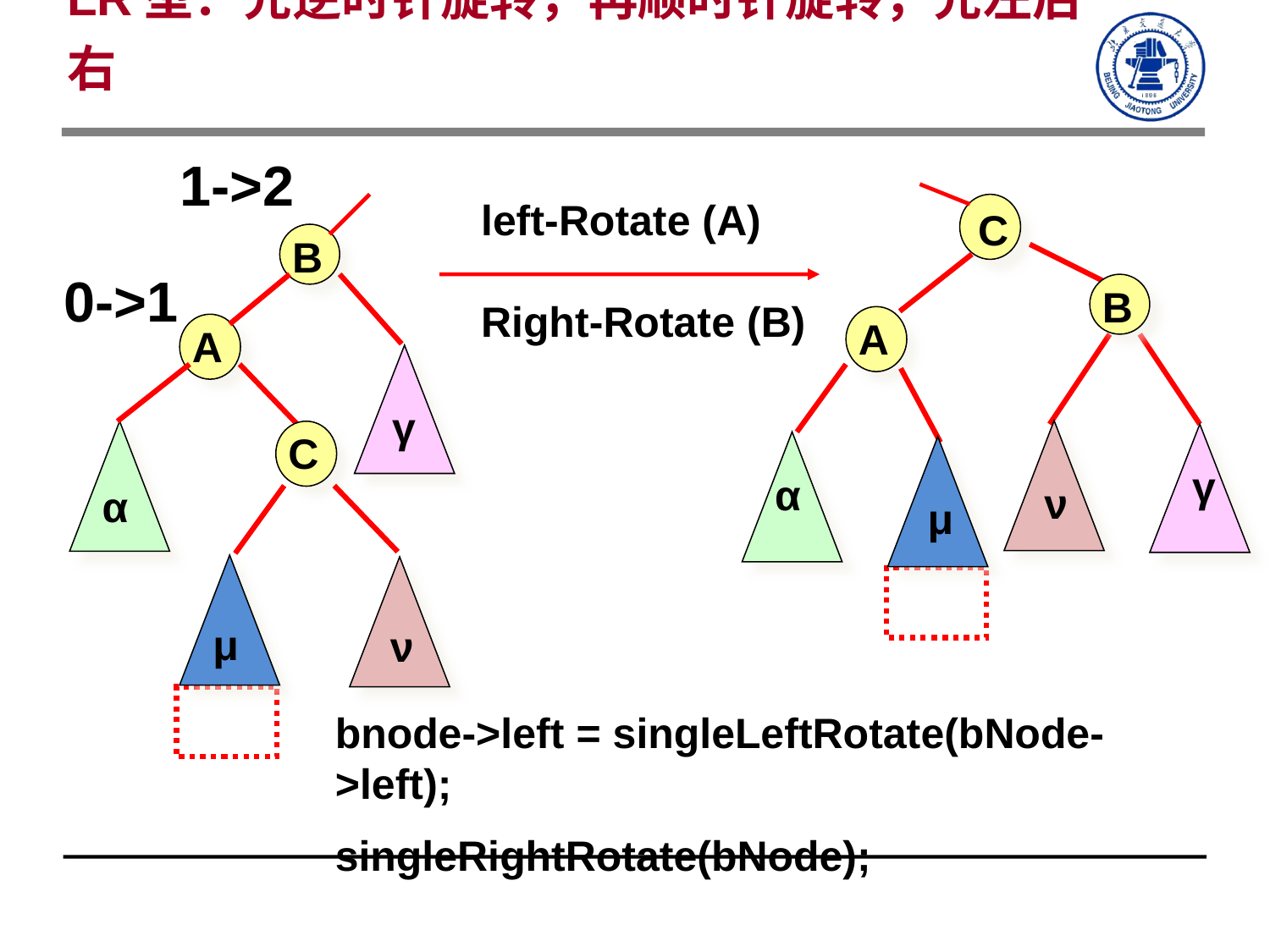

# LR型：先逆时针旋转，再顺时针旋转，先左后右
1->2

B

γ
α
left-Rotate (A)

Right-Rotate (B)

C
B

A

γ

α

0->1

A

C

ν

μ

μ
ν

bnode->left = singleLeftRotate(bNode->left);
singleRightRotate(bNode);